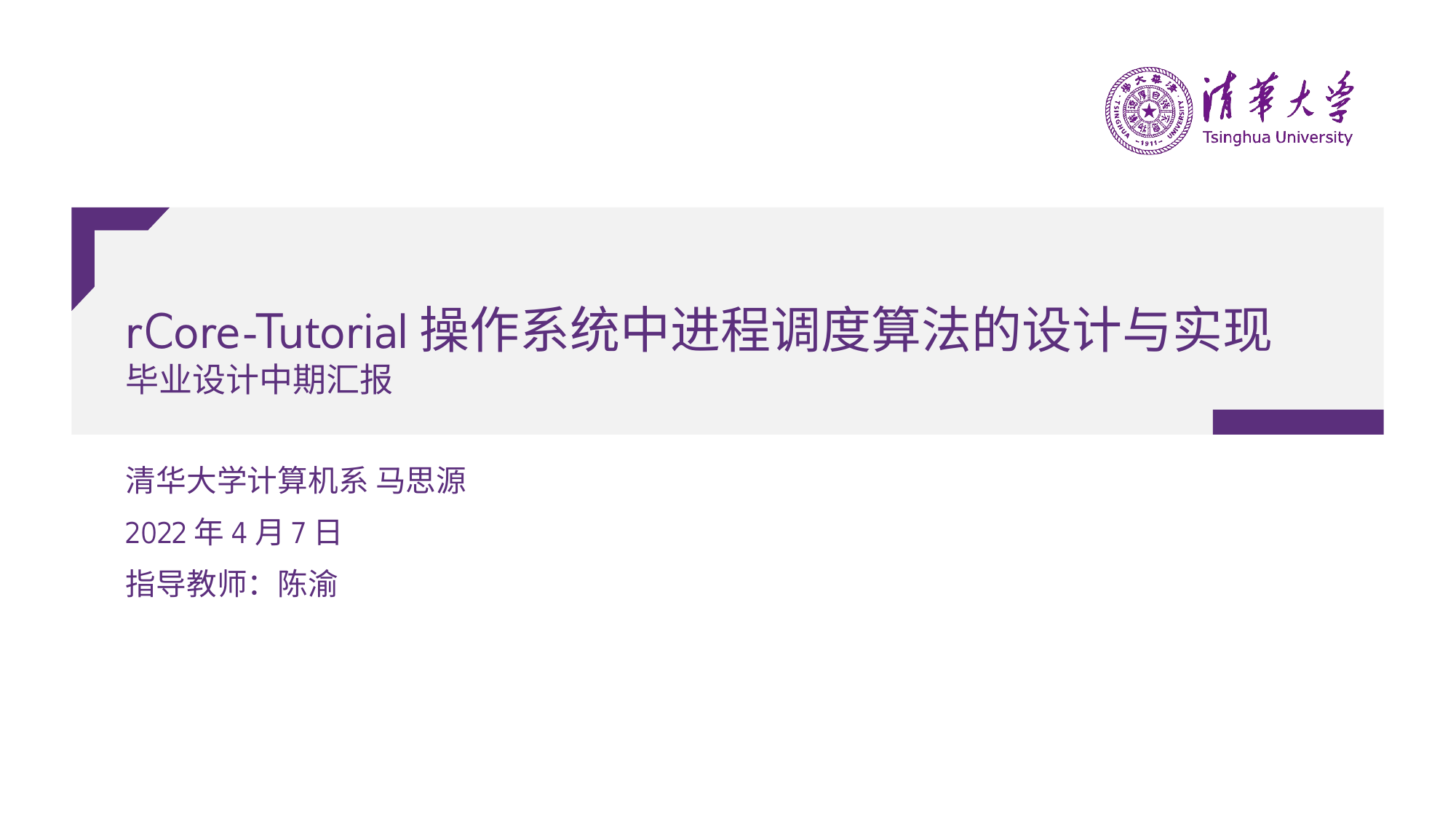

# rCore-Tutorial操作系统中进程调度算法的设计与实现 毕业设计中期汇报
清华大学计算机系 马思源
2022年4月7日
指导教师：陈渝